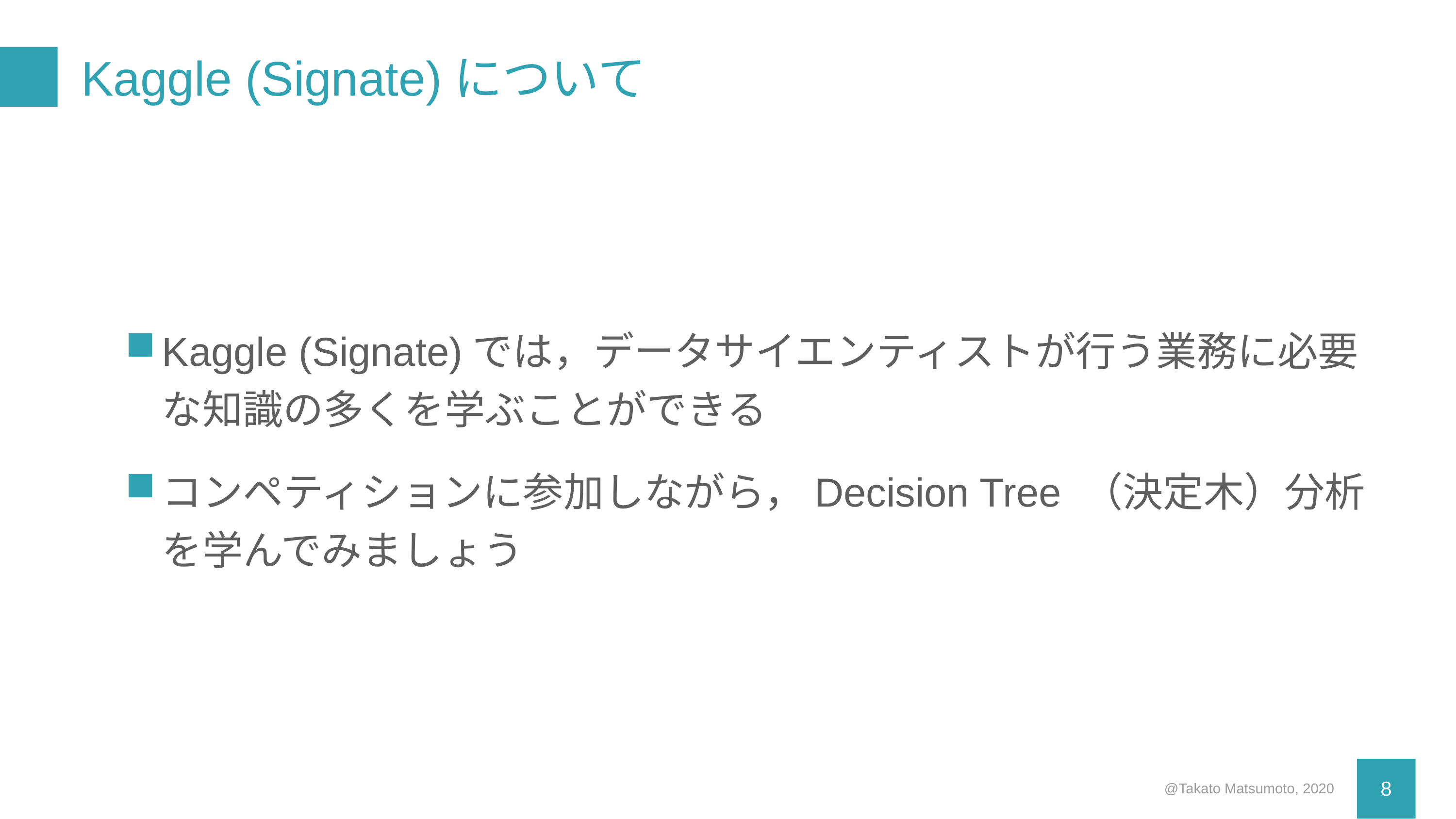

# Kaggle (Signate)について
Kaggle (Signate)では，データサイエンティストが行う業務に必要な知識の多くを学ぶことができる
コンペティションに参加しながら，Decision Tree （決定木）分析を学んでみましょう
@Takato Matsumoto, 2020
8